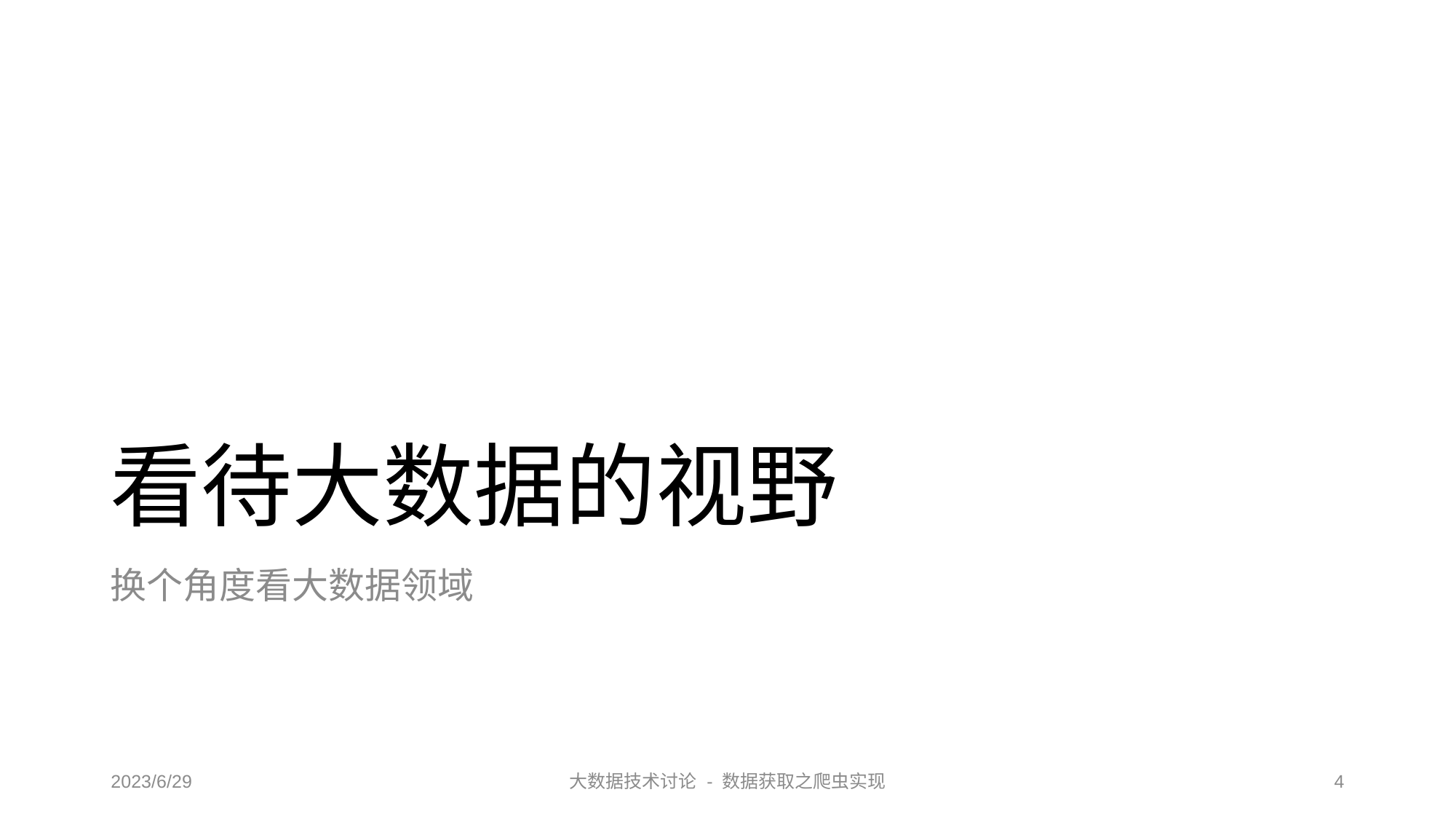

# 看待大数据的视野
换个角度看大数据领域
2023/6/29
大数据技术讨论 - 数据获取之爬虫实现
4